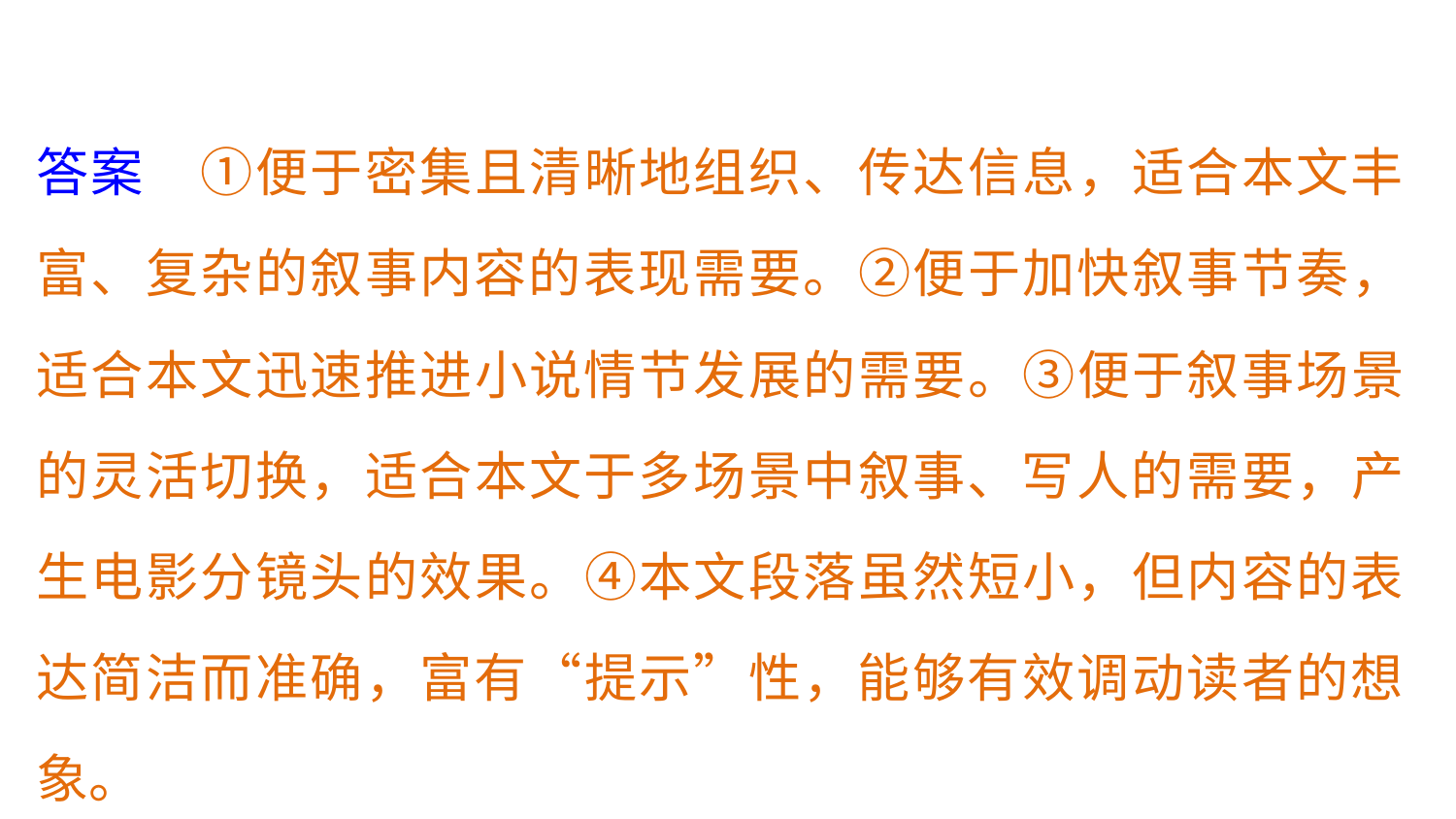

答案　①便于密集且清晰地组织、传达信息，适合本文丰富、复杂的叙事内容的表现需要。②便于加快叙事节奏，适合本文迅速推进小说情节发展的需要。③便于叙事场景的灵活切换，适合本文于多场景中叙事、写人的需要，产生电影分镜头的效果。④本文段落虽然短小，但内容的表达简洁而准确，富有“提示”性，能够有效调动读者的想象。